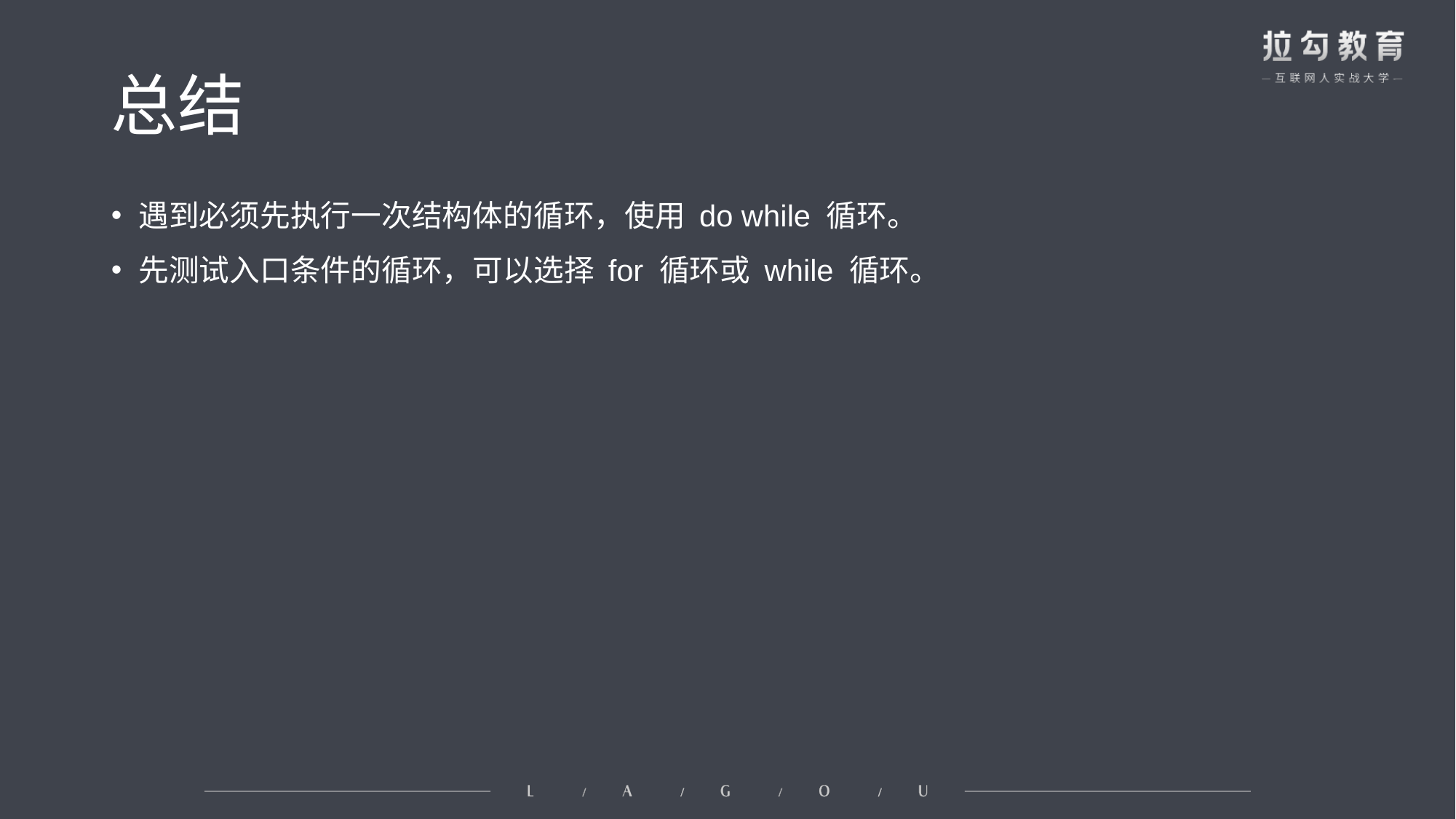

# 总结
遇到必须先执行一次结构体的循环，使用 do while 循环。
先测试入口条件的循环，可以选择 for 循环或 while 循环。